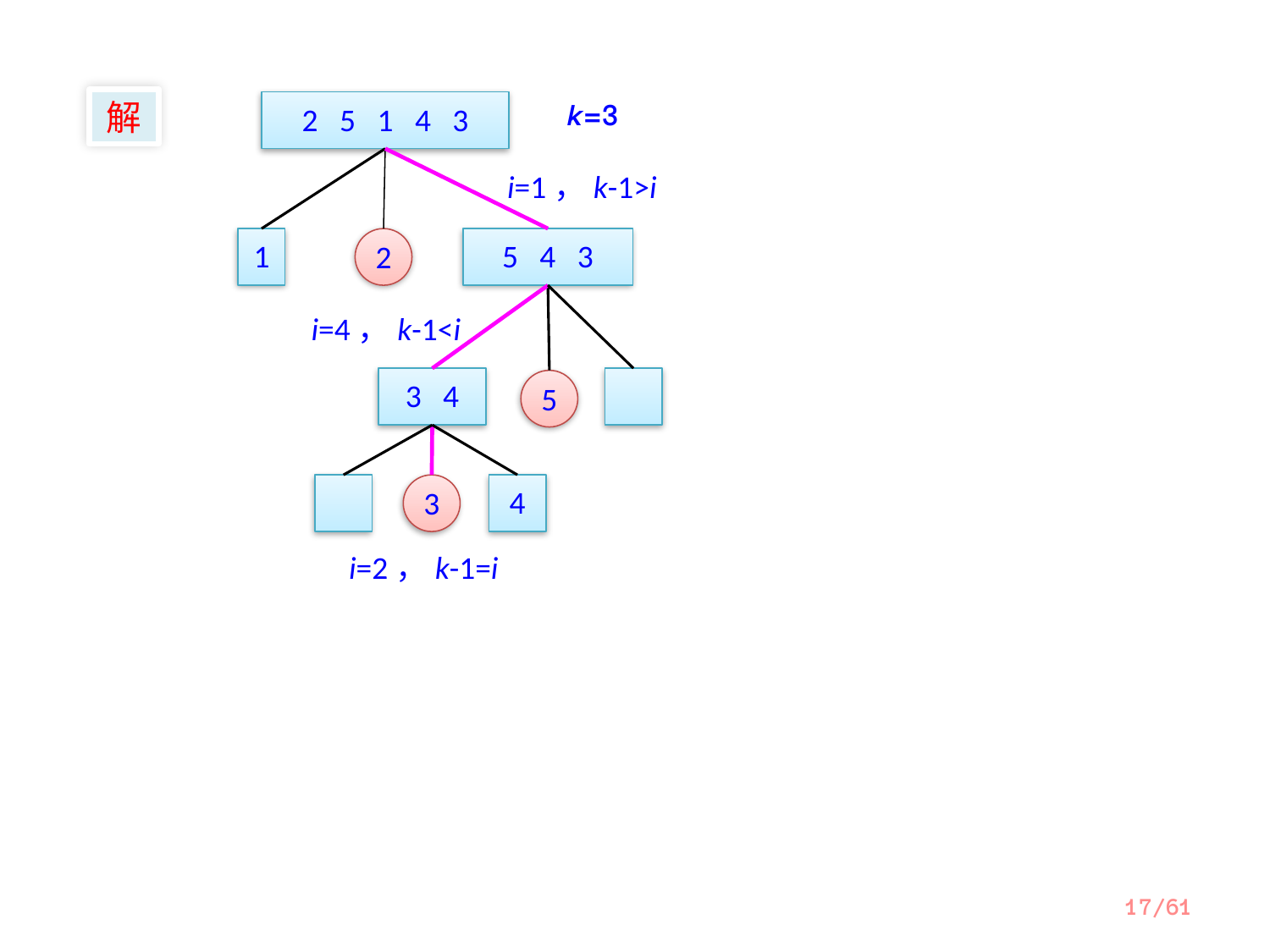

k=3
解
2   5   1   4   3

 i=1，k-1>i
1
2
5   4   3

 i=4，k-1<i
3   4

5

3
4
 i=2，k-1=i
17/61